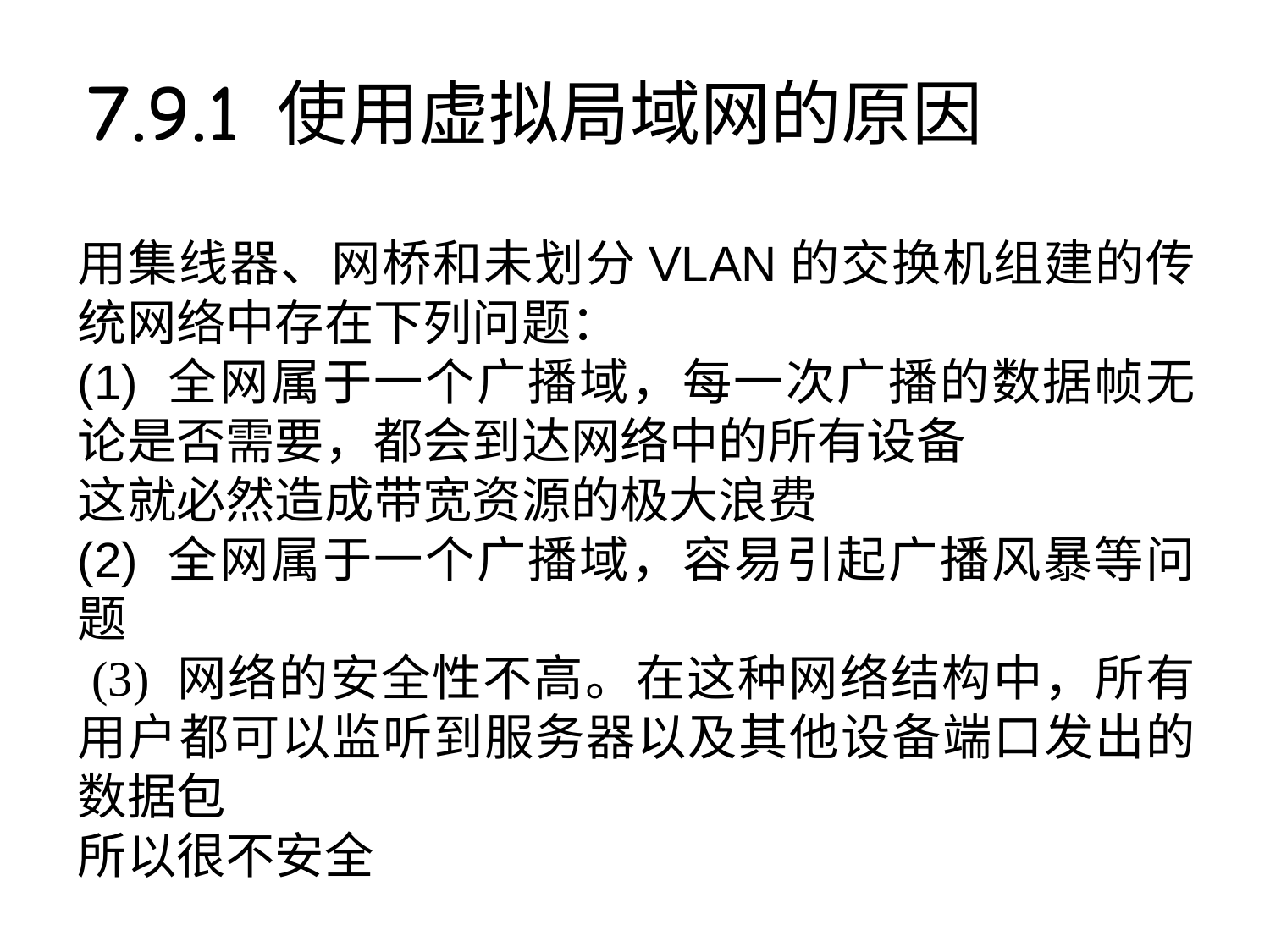

7.9.1 使用虚拟局域网的原因
用集线器、网桥和未划分VLAN的交换机组建的传统网络中存在下列问题：
(1) 全网属于一个广播域，每一次广播的数据帧无论是否需要，都会到达网络中的所有设备
这就必然造成带宽资源的极大浪费
(2) 全网属于一个广播域，容易引起广播风暴等问题
 (3) 网络的安全性不高。在这种网络结构中，所有用户都可以监听到服务器以及其他设备端口发出的数据包
所以很不安全